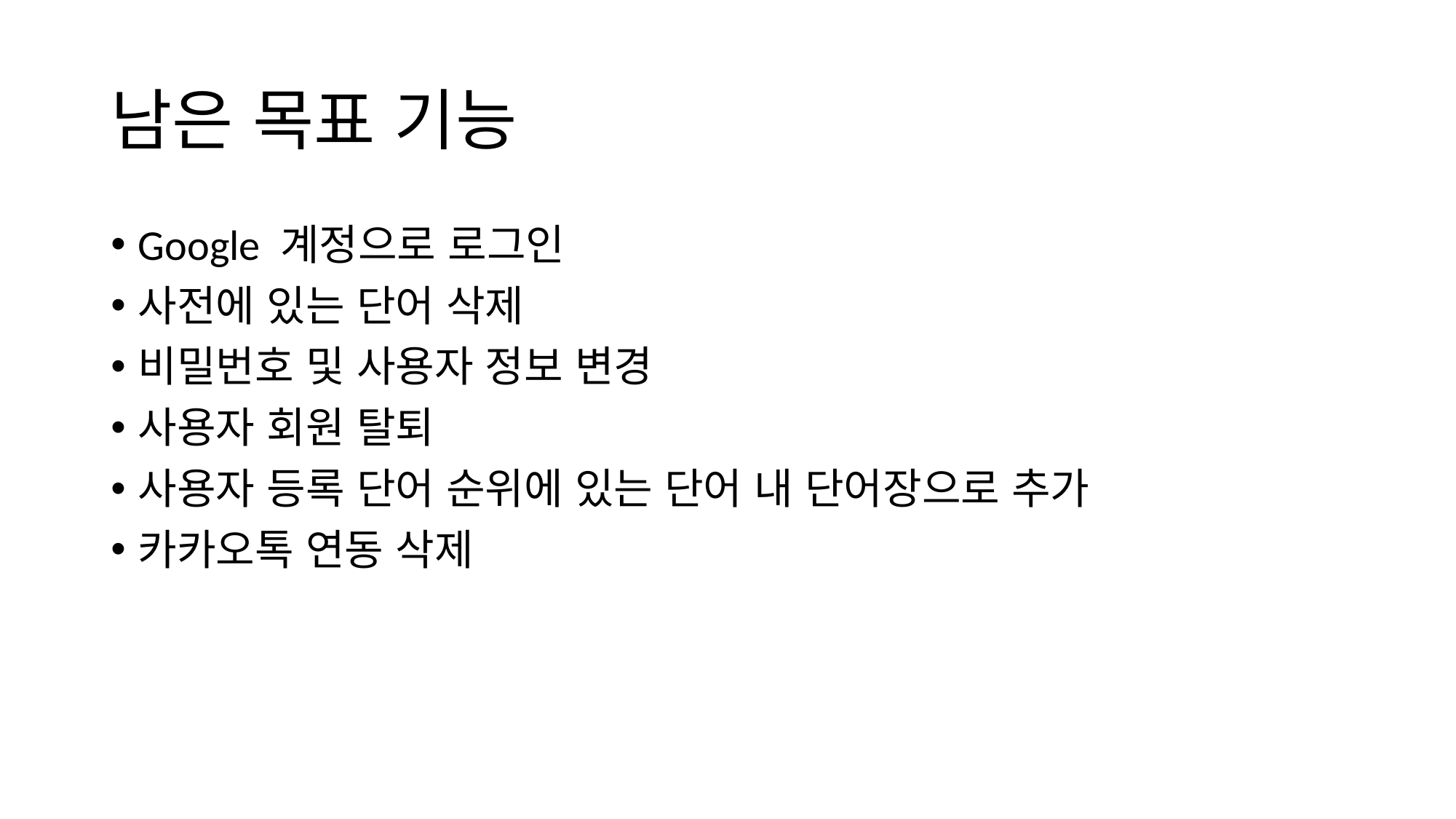

# 남은 목표 기능
Google 계정으로 로그인
사전에 있는 단어 삭제
비밀번호 및 사용자 정보 변경
사용자 회원 탈퇴
사용자 등록 단어 순위에 있는 단어 내 단어장으로 추가
카카오톡 연동 삭제